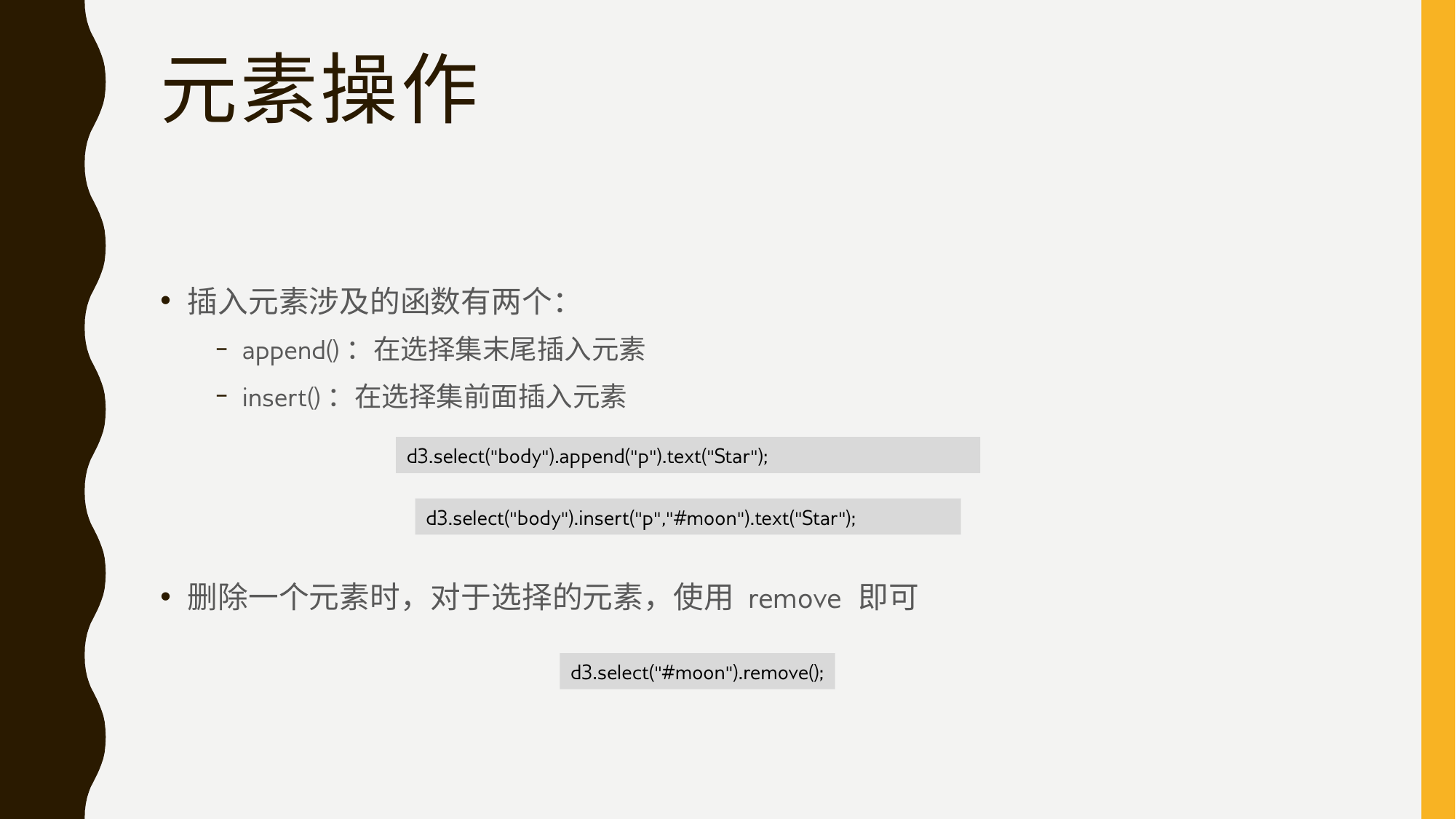

# 元素操作
插入元素涉及的函数有两个：
append()：在选择集末尾插入元素
insert()：在选择集前面插入元素

删除一个元素时，对于选择的元素，使用 remove 即可

d3.select("body").append("p").text("Star");
d3.select("body").insert("p","#moon").text("Star");
d3.select("#moon").remove();